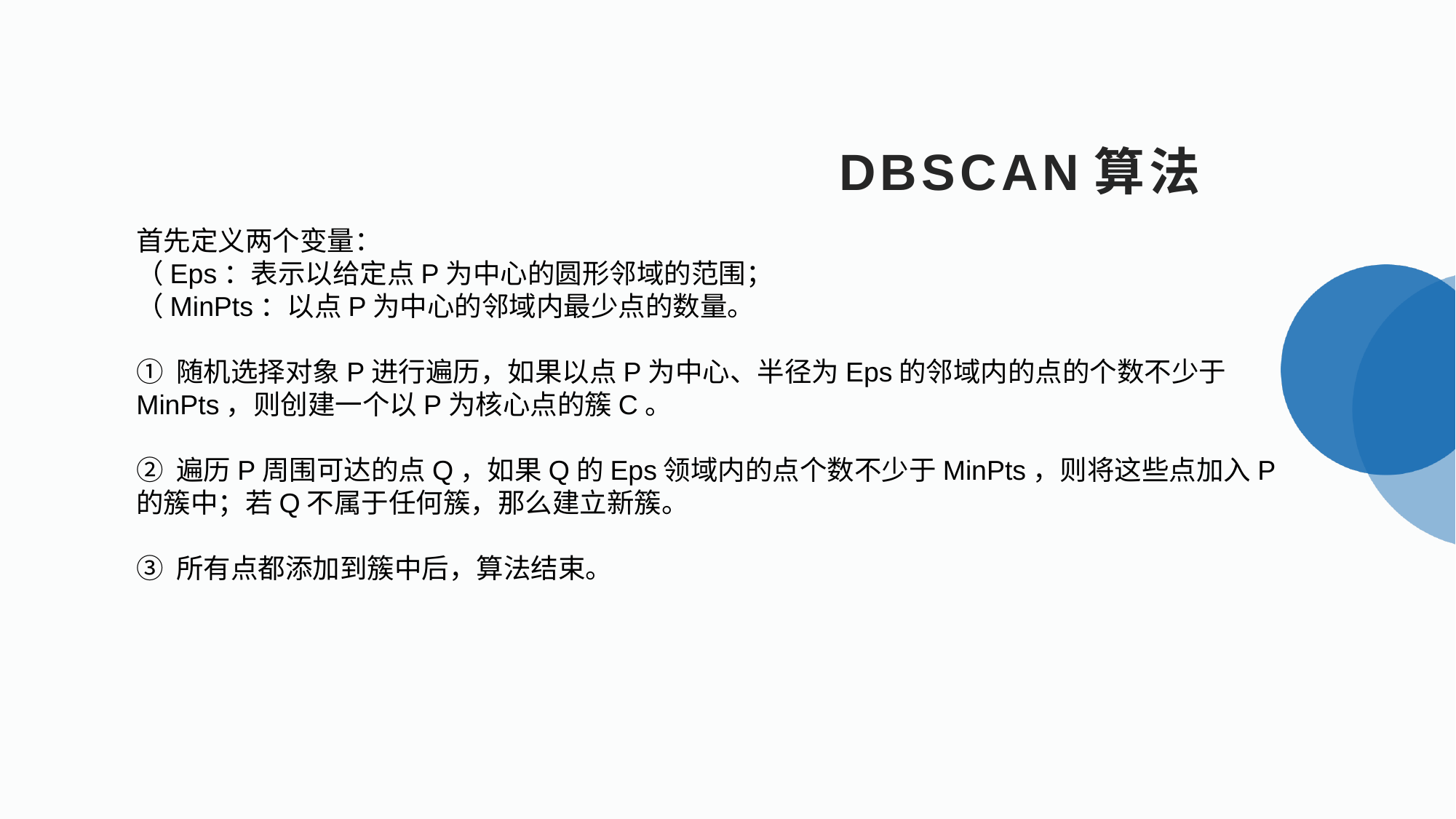

DBSCAN算法

首先定义两个变量：
（Eps：表示以给定点P为中心的圆形邻域的范围；
（MinPts：以点P为中心的邻域内最少点的数量。

① 随机选择对象P进行遍历，如果以点P为中心、半径为Eps的邻域内的点的个数不少于MinPts，则创建一个以P为核心点的簇C。

② 遍历P周围可达的点Q，如果Q的Eps领域内的点个数不少于MinPts，则将这些点加入P的簇中；若Q不属于任何簇，那么建立新簇。

③ 所有点都添加到簇中后，算法结束。